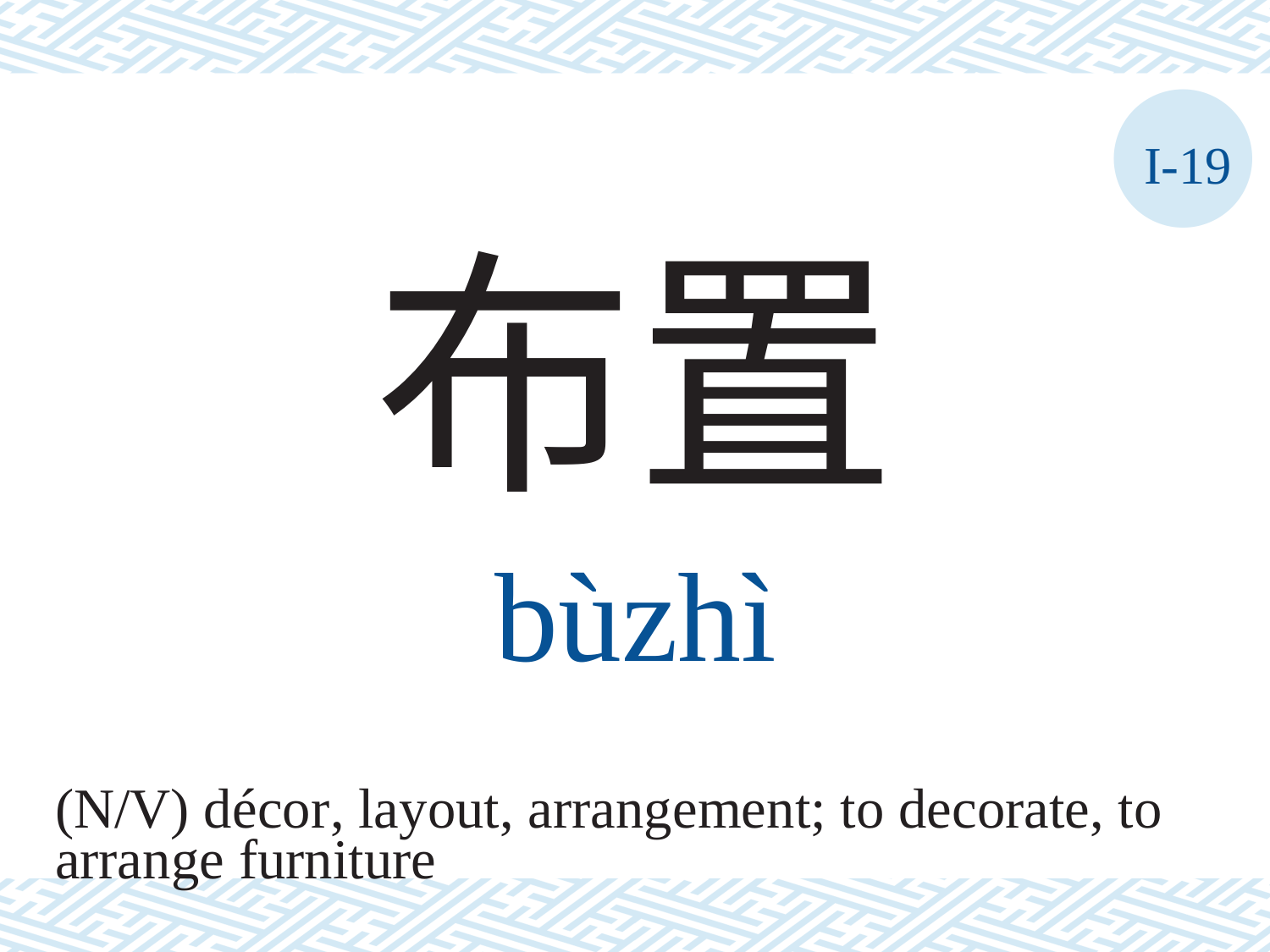

I-19
布置
bùzhì
(N/V) décor, layout, arrangement; to decorate, to
arrange furniture